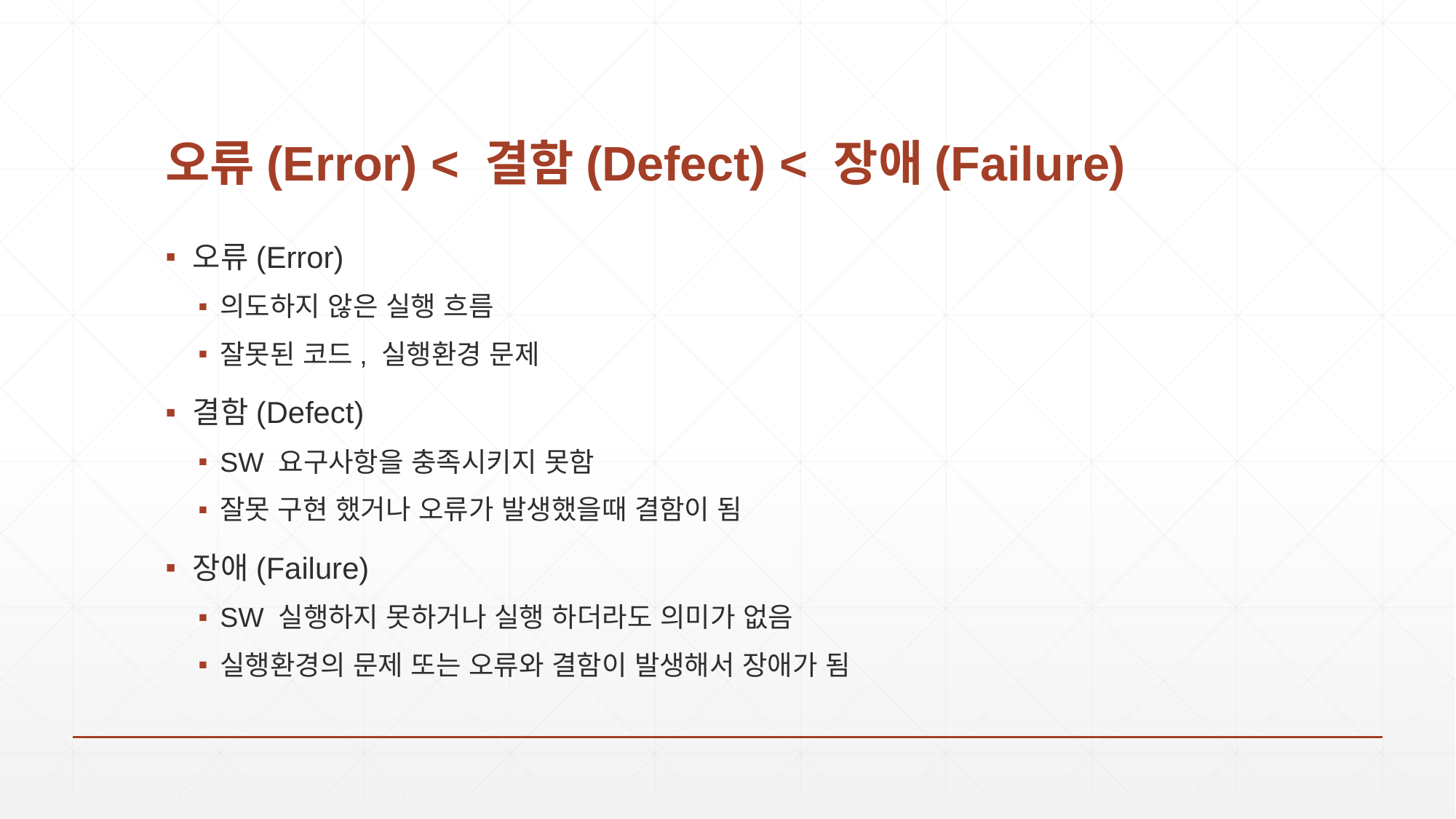

# 오류(Error) < 결함(Defect) < 장애(Failure)
오류(Error)
의도하지 않은 실행 흐름
잘못된 코드, 실행환경 문제
결함(Defect)
SW 요구사항을 충족시키지 못함
잘못 구현 했거나 오류가 발생했을때 결함이 됨
장애(Failure)
SW 실행하지 못하거나 실행 하더라도 의미가 없음
실행환경의 문제 또는 오류와 결함이 발생해서 장애가 됨